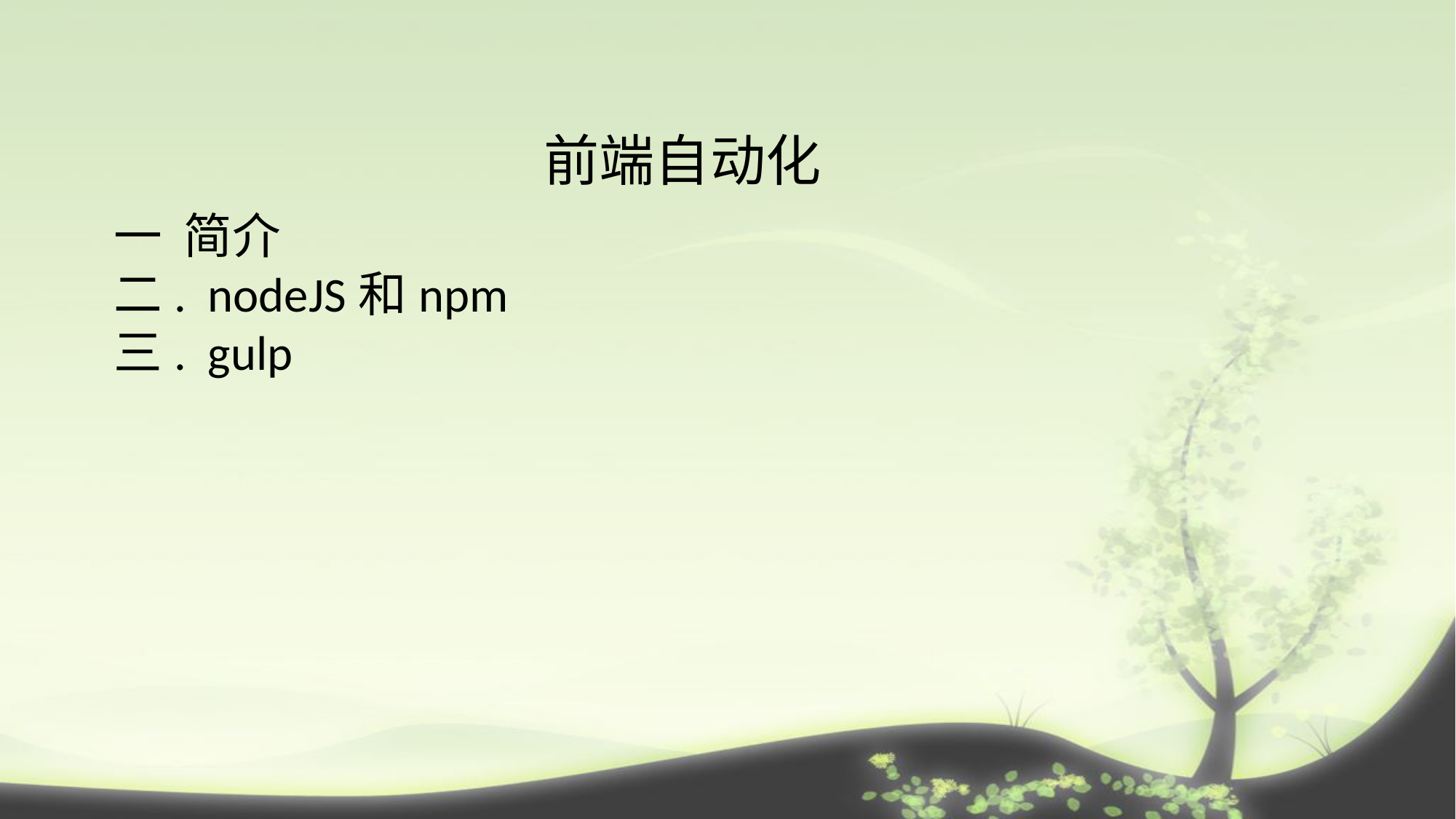

# 前端自动化
一  简介
二.  nodeJS和npm
三.  gulp